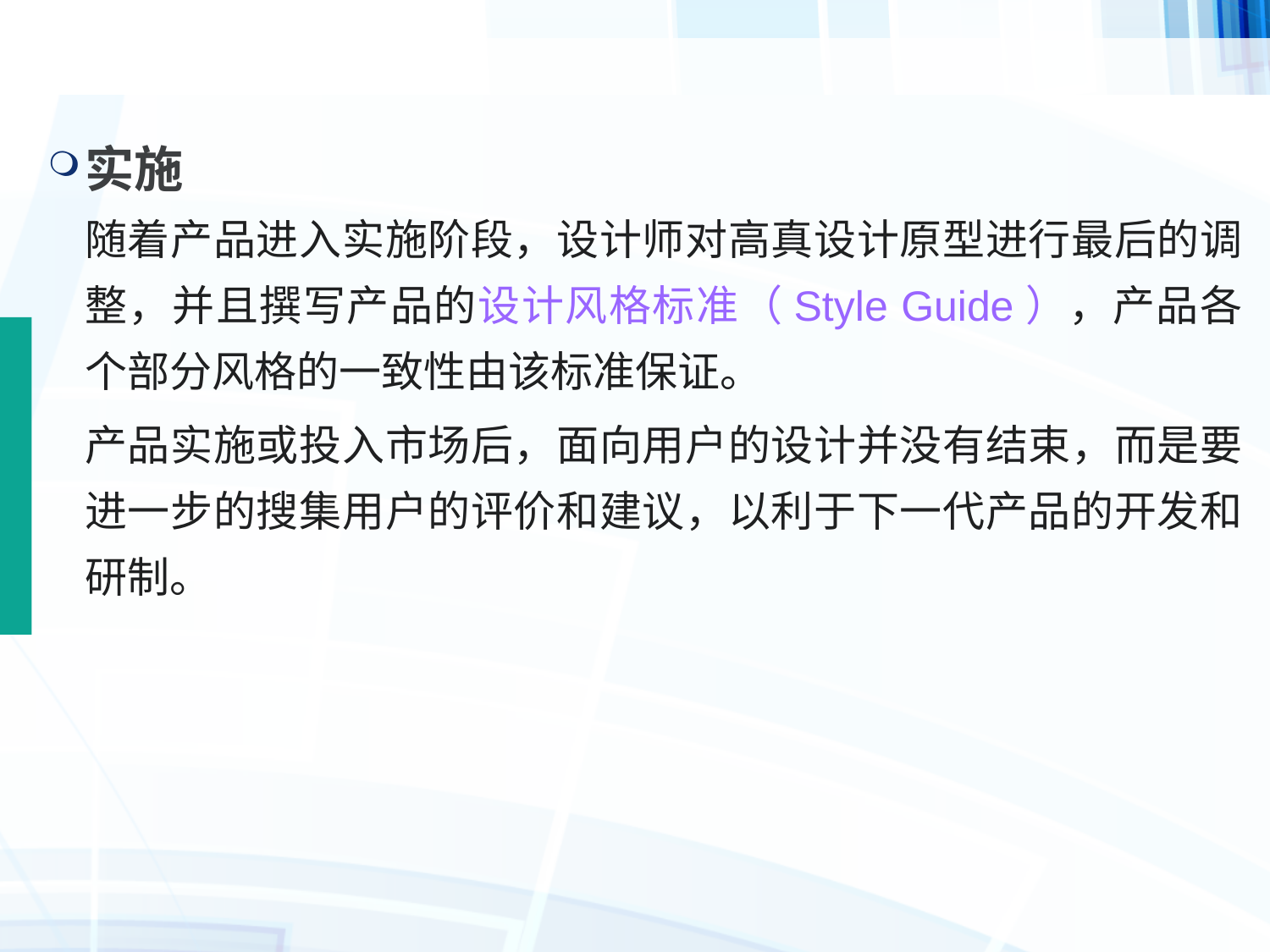

#
实施
随着产品进入实施阶段，设计师对高真设计原型进行最后的调整，并且撰写产品的设计风格标准（Style Guide），产品各个部分风格的一致性由该标准保证。
产品实施或投入市场后，面向用户的设计并没有结束，而是要进一步的搜集用户的评价和建议，以利于下一代产品的开发和研制。